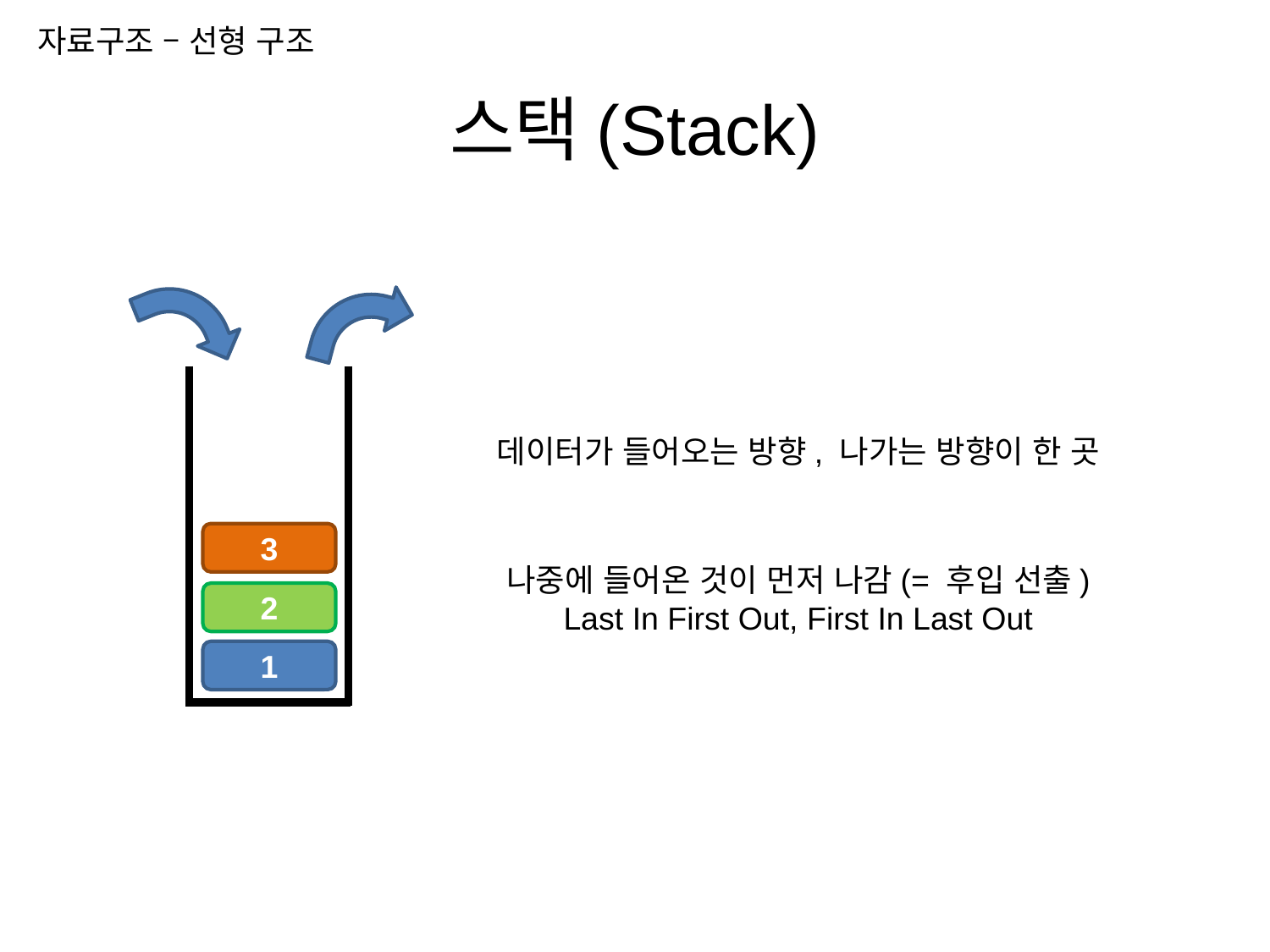

자료구조 – 선형 구조
# 스택(Stack)

데이터가 들어오는 방향, 나가는 방향이 한 곳
3
나중에 들어온 것이 먼저 나감(= 후입 선출)
Last In First Out, First In Last Out
2
1